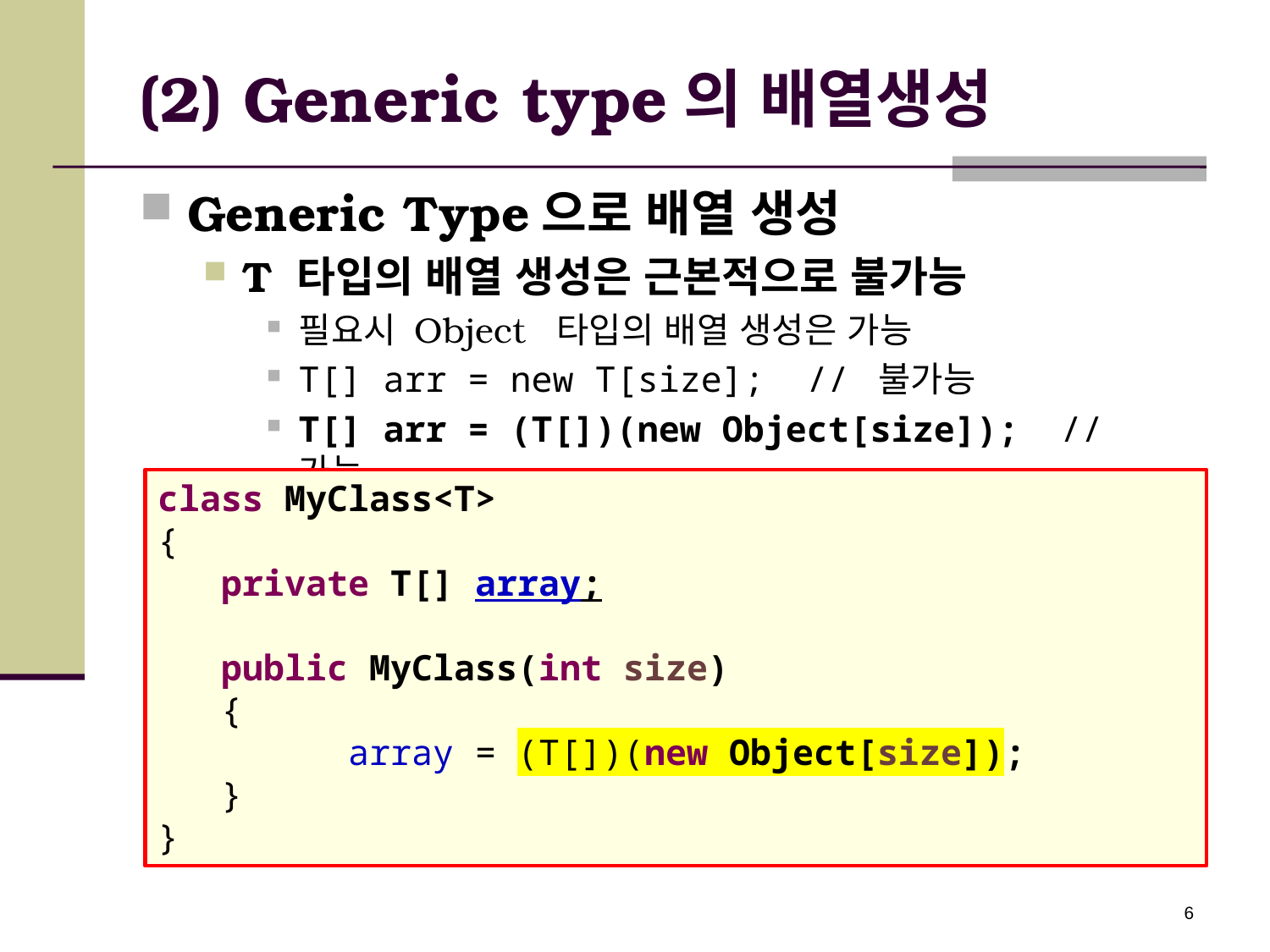

# (2) Generic type의 배열생성
Generic Type으로 배열 생성
T 타입의 배열 생성은 근본적으로 불가능
필요시 Object  타입의 배열 생성은 가능
T[] arr = new T[size];	// 불가능
T[] arr = (T[])(new Object[size]);  // 가능
class MyClass<T>
{
private T[] array;

public MyClass(int size)
{
	array = (T[])(new Object[size]);
}
}
6